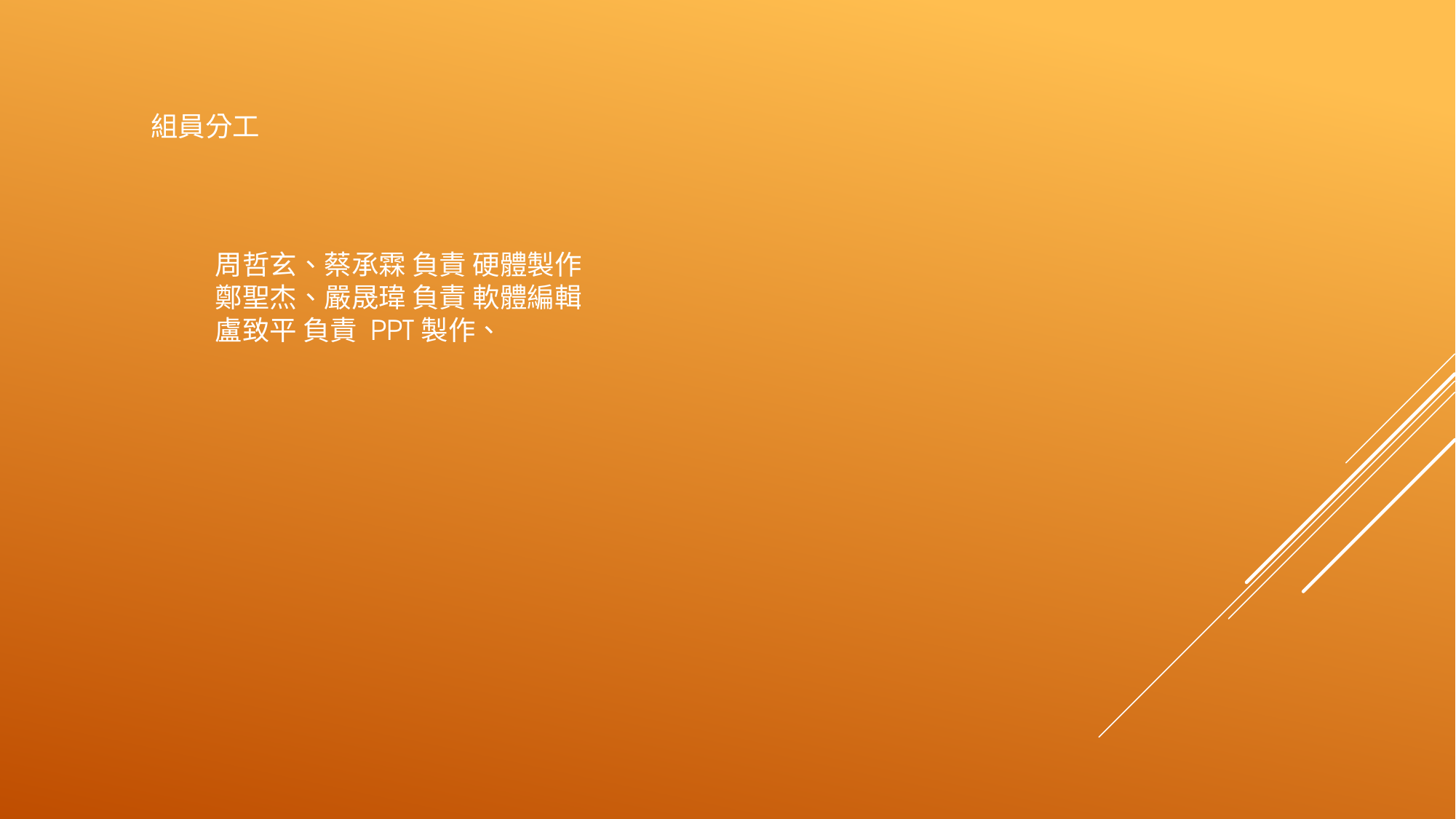

組員分工
周哲玄、蔡承霖 負責 硬體製作
鄭聖杰、嚴晟瑋 負責 軟體編輯
盧致平 負責 PPT製作、